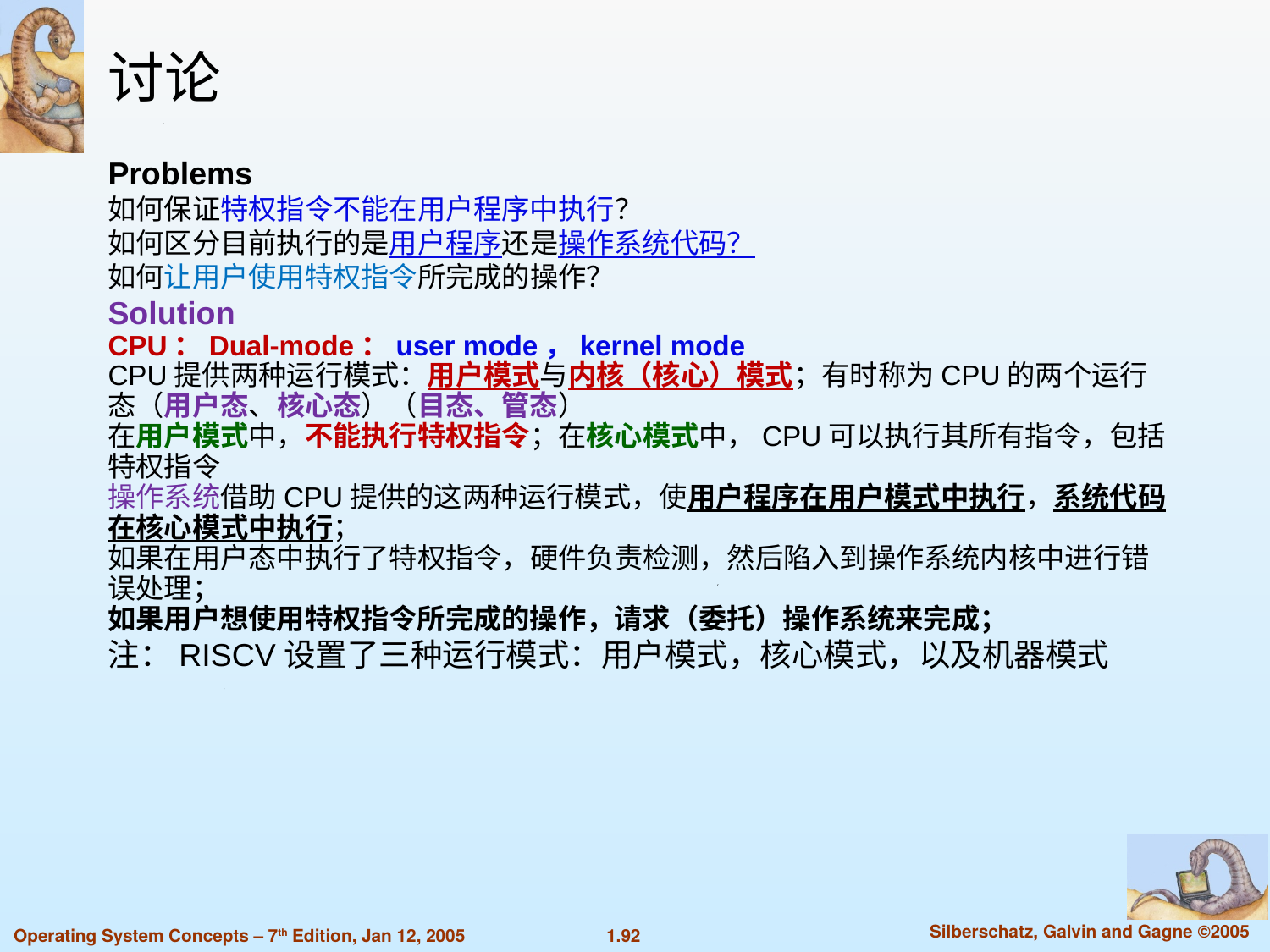

讨论
Problems
如何保证特权指令不能在用户程序中执行？
如何区分目前执行的是用户程序还是操作系统代码？
如何让用户使用特权指令所完成的操作？
Solution
CPU：Dual-mode：user mode，kernel mode
CPU提供两种运行模式：用户模式与内核（核心）模式；有时称为CPU的两个运行态（用户态、核心态）（目态、管态）
在用户模式中，不能执行特权指令；在核心模式中，CPU可以执行其所有指令，包括特权指令
操作系统借助CPU提供的这两种运行模式，使用户程序在用户模式中执行，系统代码在核心模式中执行；
如果在用户态中执行了特权指令，硬件负责检测，然后陷入到操作系统内核中进行错误处理；
如果用户想使用特权指令所完成的操作，请求（委托）操作系统来完成；
注：RISCV设置了三种运行模式：用户模式，核心模式，以及机器模式